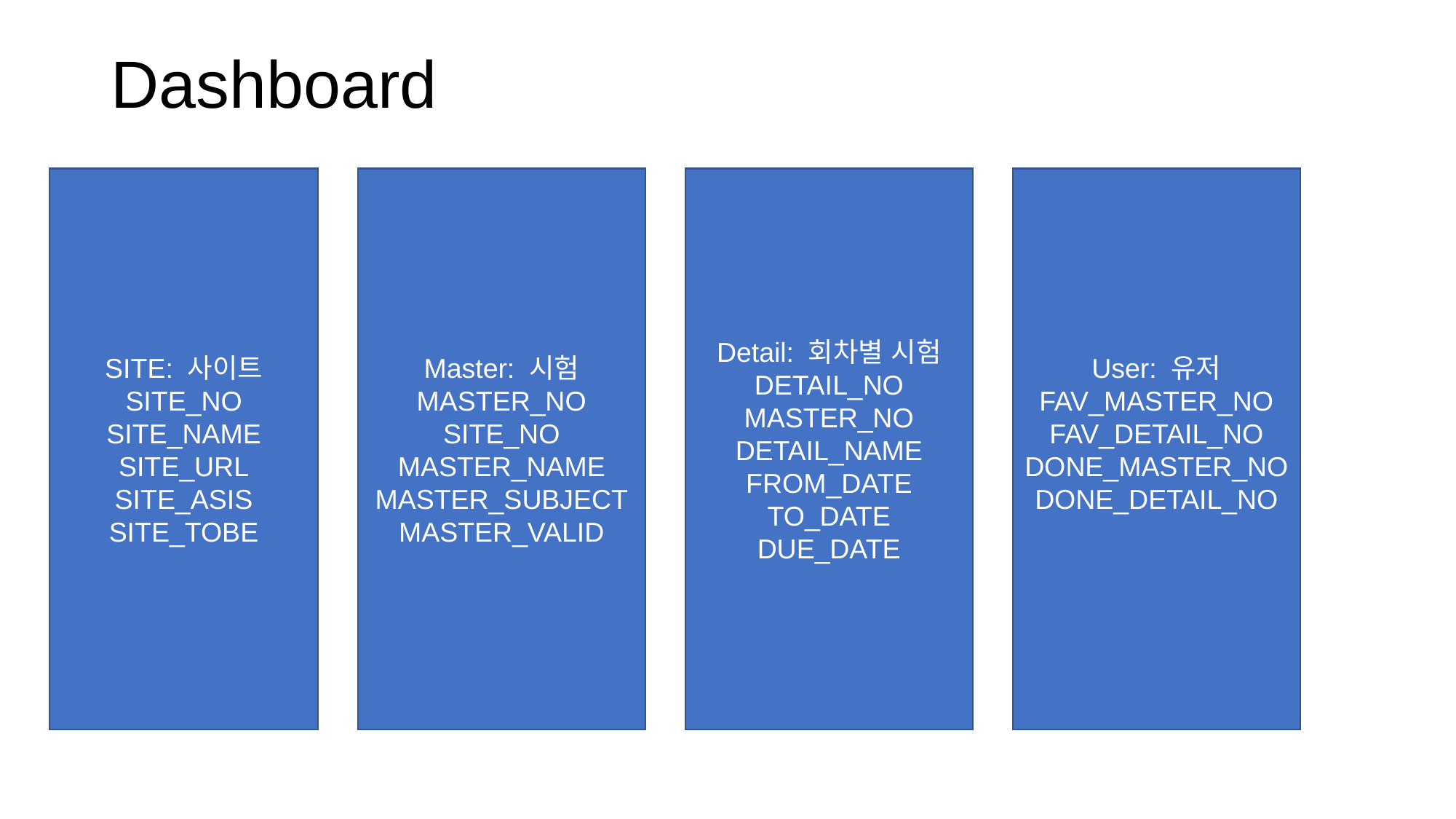

# Dashboard
User: 유저
FAV_MASTER_NO
FAV_DETAIL_NO
DONE_MASTER_NO
DONE_DETAIL_NO

SITE: 사이트
SITE_NO
SITE_NAME
SITE_URL
SITE_ASIS
SITE_TOBE
Master: 시험
MASTER_NO
SITE_NO
MASTER_NAME
MASTER_SUBJECT
MASTER_VALID
Detail: 회차별 시험
DETAIL_NO
MASTER_NO
DETAIL_NAME
FROM_DATE
TO_DATE
DUE_DATE